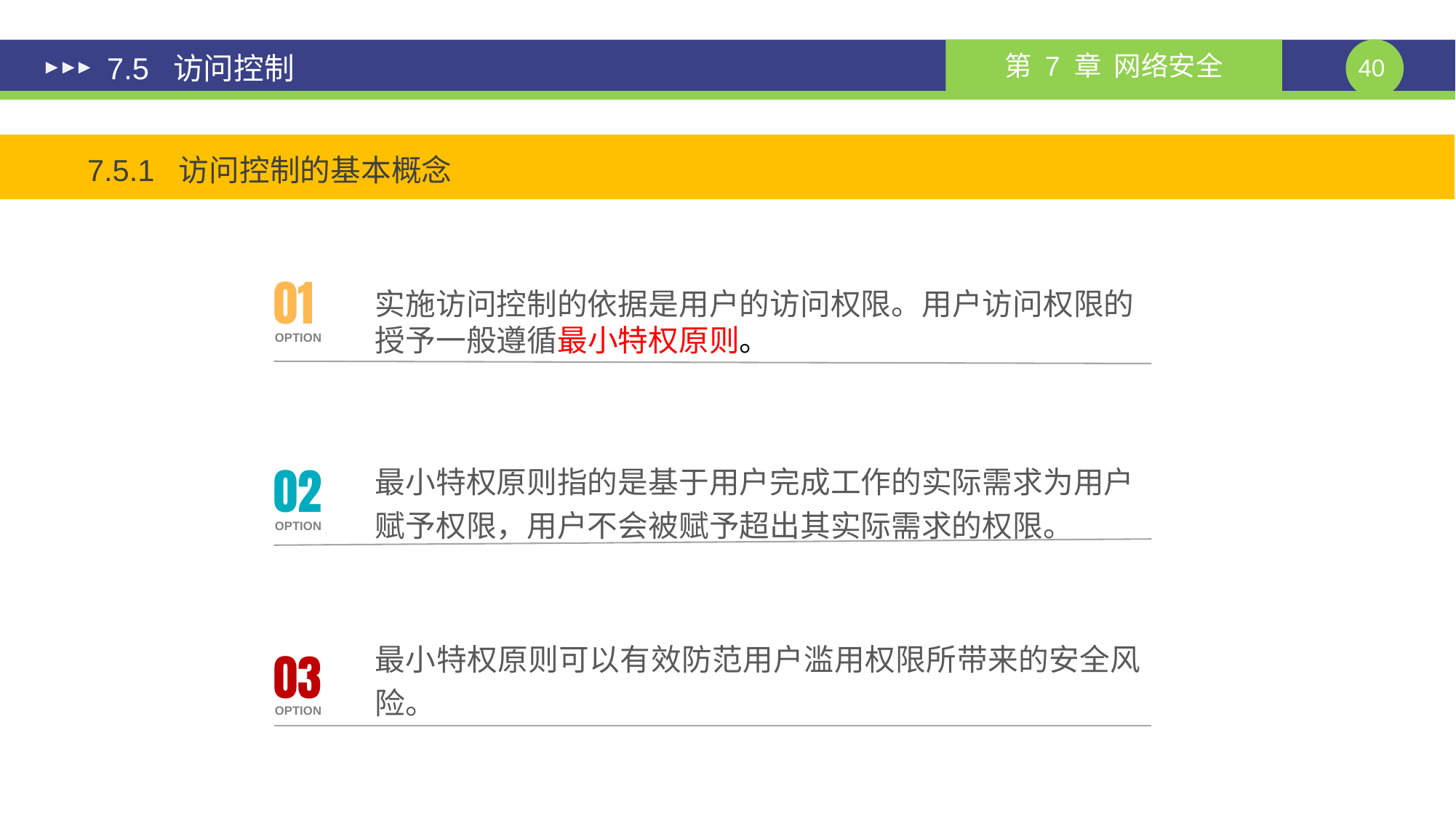

# 7.5  访问控制
7.5.1  访问控制的基本概念

01
OPTION
实施访问控制的依据是用户的访问权限。用户访问权限的授予一般遵循最小特权原则。
最小特权原则指的是基于用户完成工作的实际需求为用户赋予权限，用户不会被赋予超出其实际需求的权限。
02
OPTION
最小特权原则可以有效防范用户滥用权限所带来的安全风险。
03
OPTION
课件制作人：谢钧  谢希仁